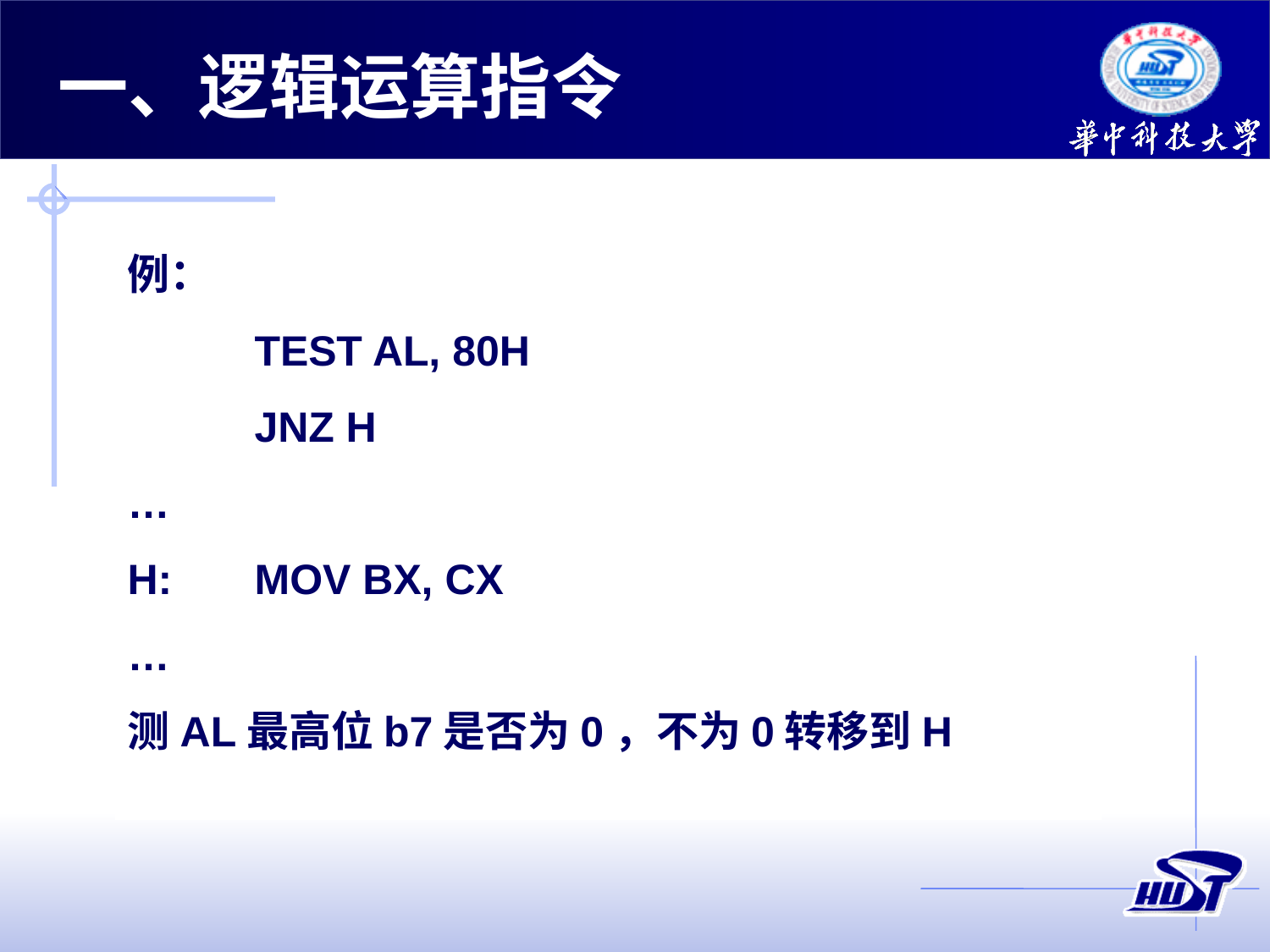

一、逻辑运算指令
例：
	TEST AL, 80H
	JNZ H
…
H:	MOV BX, CX
…
测AL最高位b7是否为0，不为0转移到H